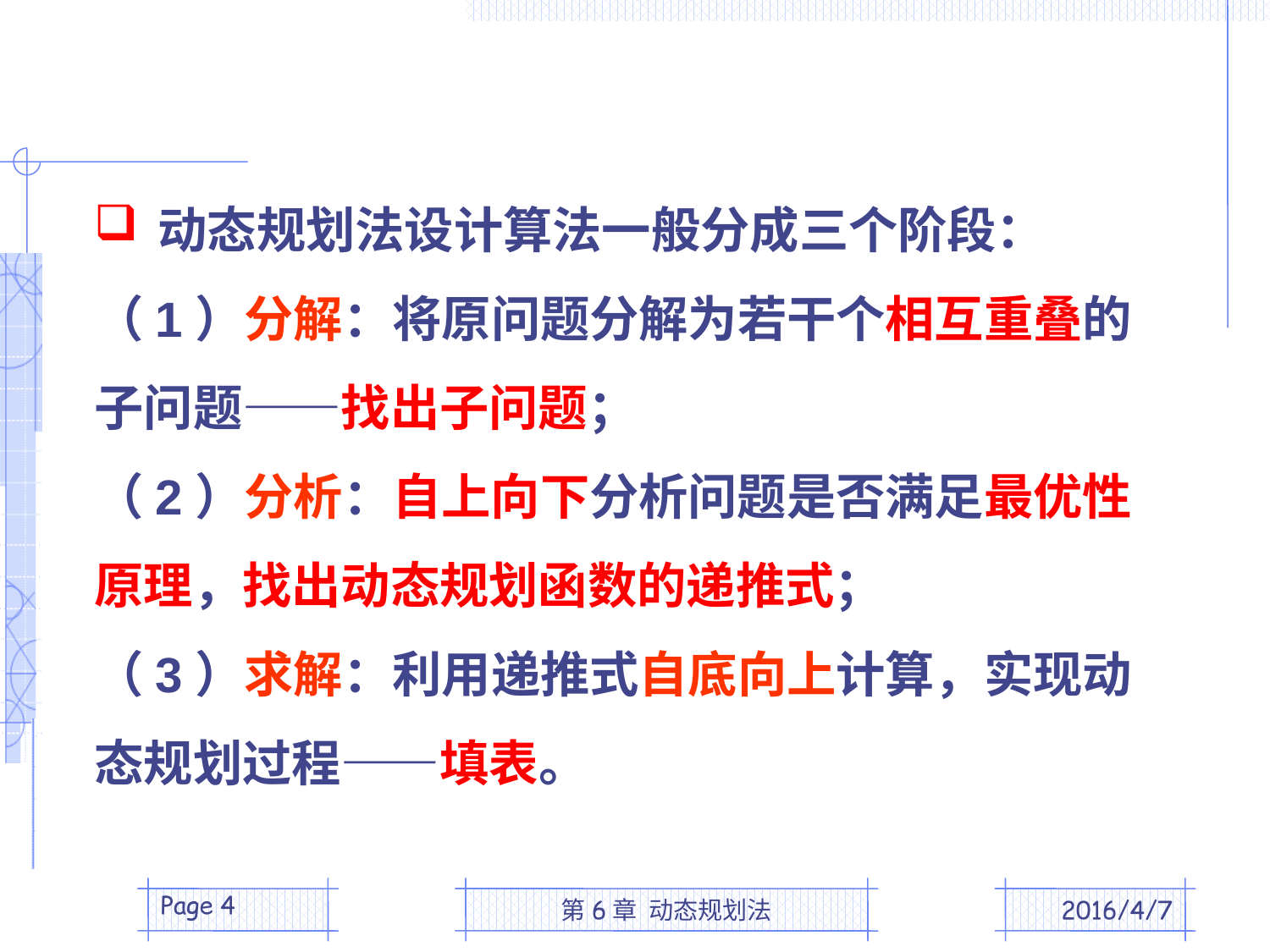

动态规划法设计算法一般分成三个阶段：
（1）分解：将原问题分解为若干个相互重叠的子问题——找出子问题；
（2）分析：自上向下分析问题是否满足最优性原理，找出动态规划函数的递推式；
（3）求解：利用递推式自底向上计算，实现动态规划过程——填表。

Page 4
第6章  动态规划法
2016/4/7